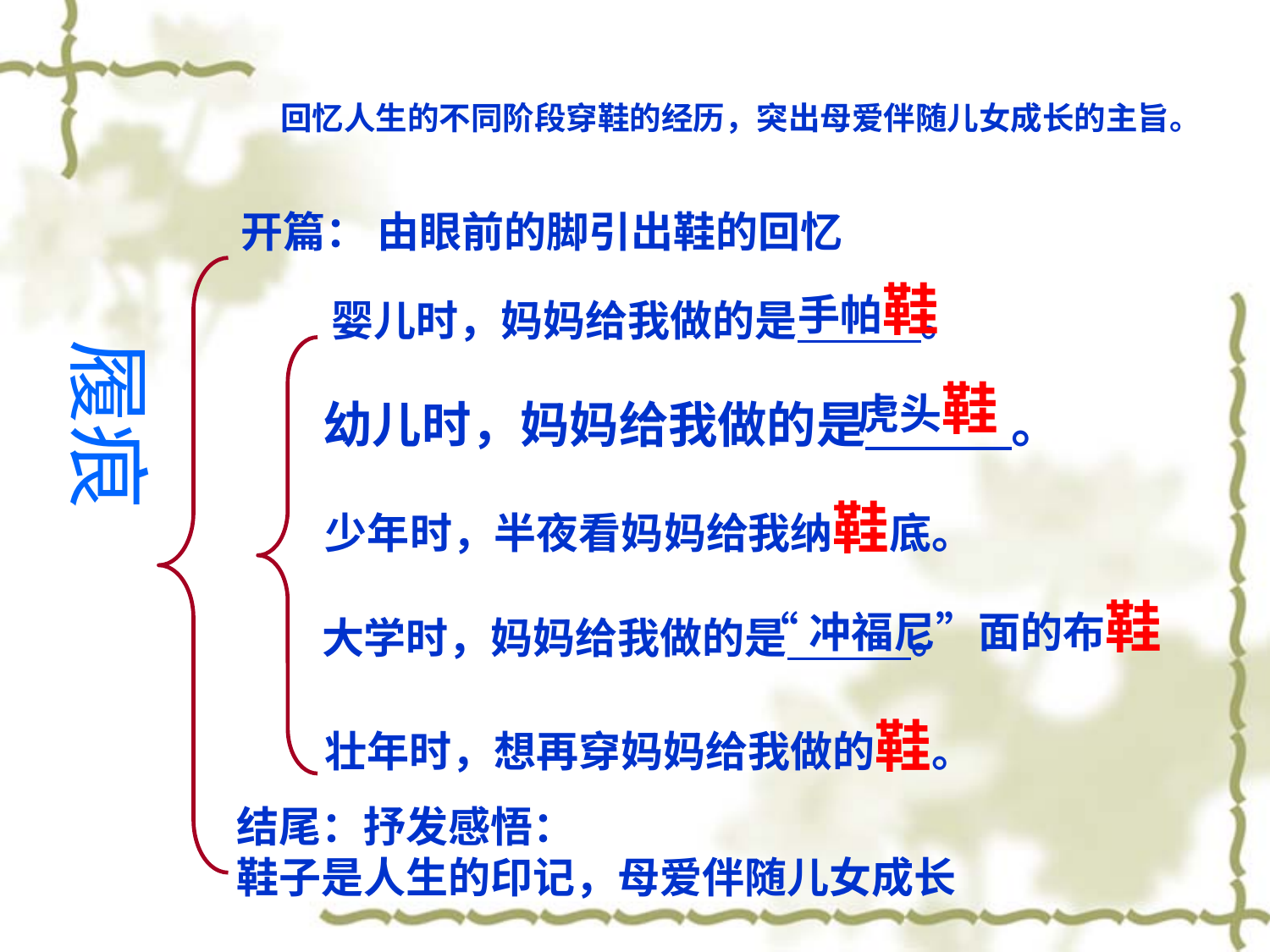

回忆人生的不同阶段穿鞋的经历，突出母爱伴随儿女成长的主旨。
开篇： 由眼前的脚引出鞋的回忆

手帕鞋
婴儿时，妈妈给我做的是             。
履痕

虎头鞋
幼儿时，妈妈给我做的是             。
少年时，半夜看妈妈给我纳鞋底。
“冲福尼”面的布鞋
大学时，妈妈给我做的是             。
壮年时，想再穿妈妈给我做的鞋。
结尾：抒发感悟：
鞋子是人生的印记，母爱伴随儿女成长